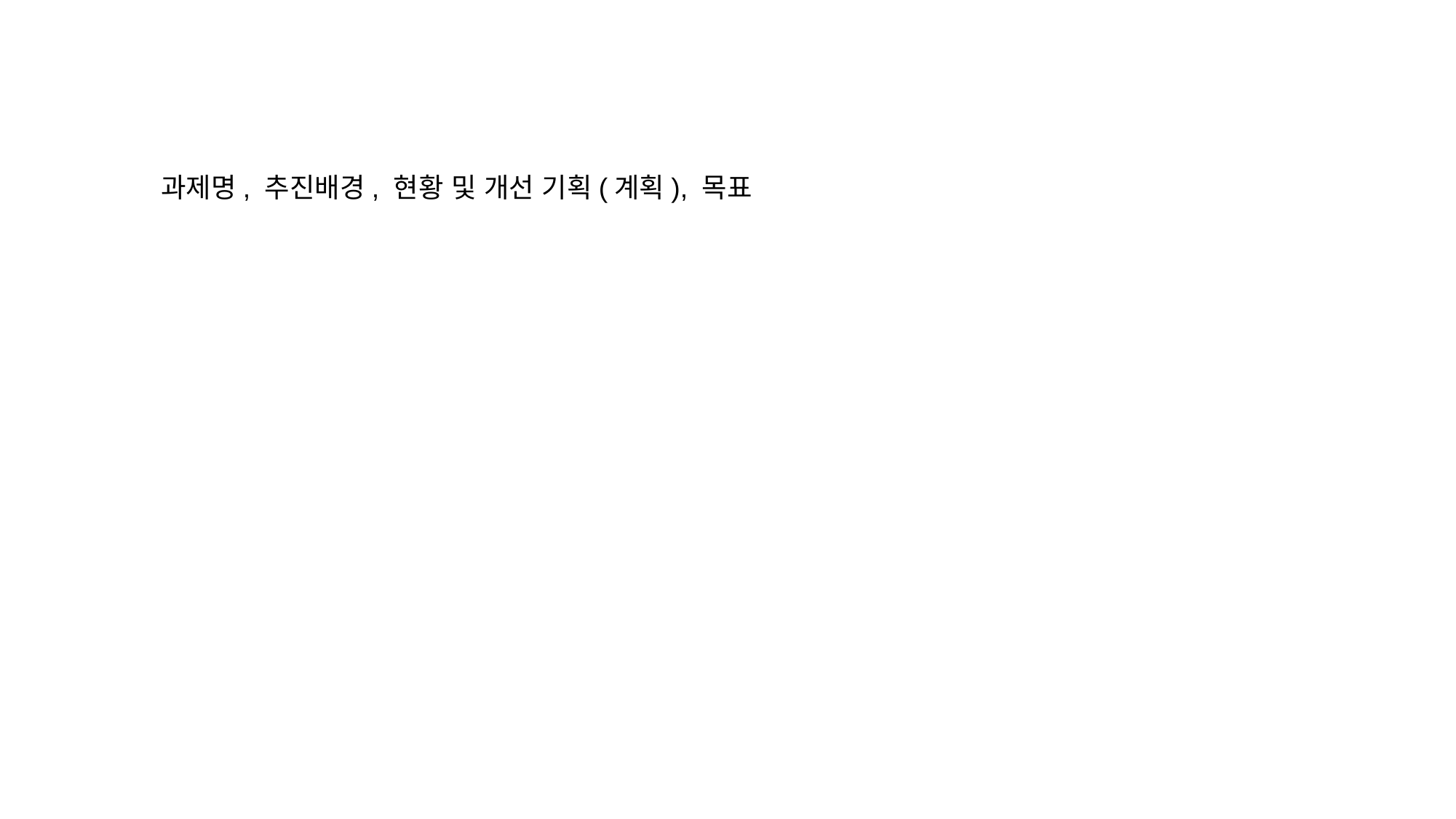

과제명, 추진배경, 현황 및 개선 기획(계획), 목표